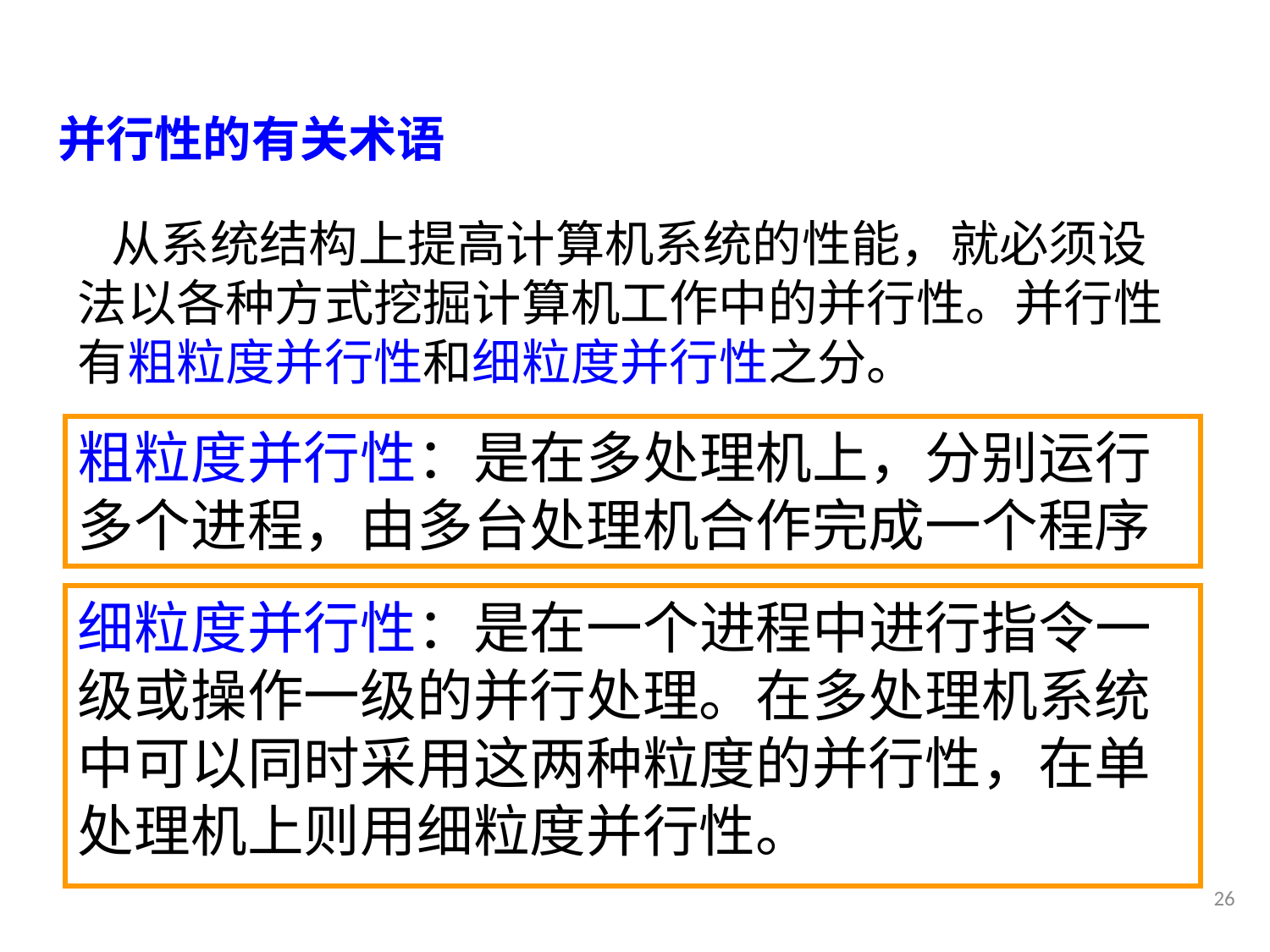

并行性的有关术语
  从系统结构上提高计算机系统的性能，就必须设法以各种方式挖掘计算机工作中的并行性。并行性有粗粒度并行性和细粒度并行性之分。
粗粒度并行性：是在多处理机上，分别运行多个进程，由多台处理机合作完成一个程序
细粒度并行性：是在一个进程中进行指令一级或操作一级的并行处理。在多处理机系统中可以同时采用这两种粒度的并行性，在单处理机上则用细粒度并行性。
26